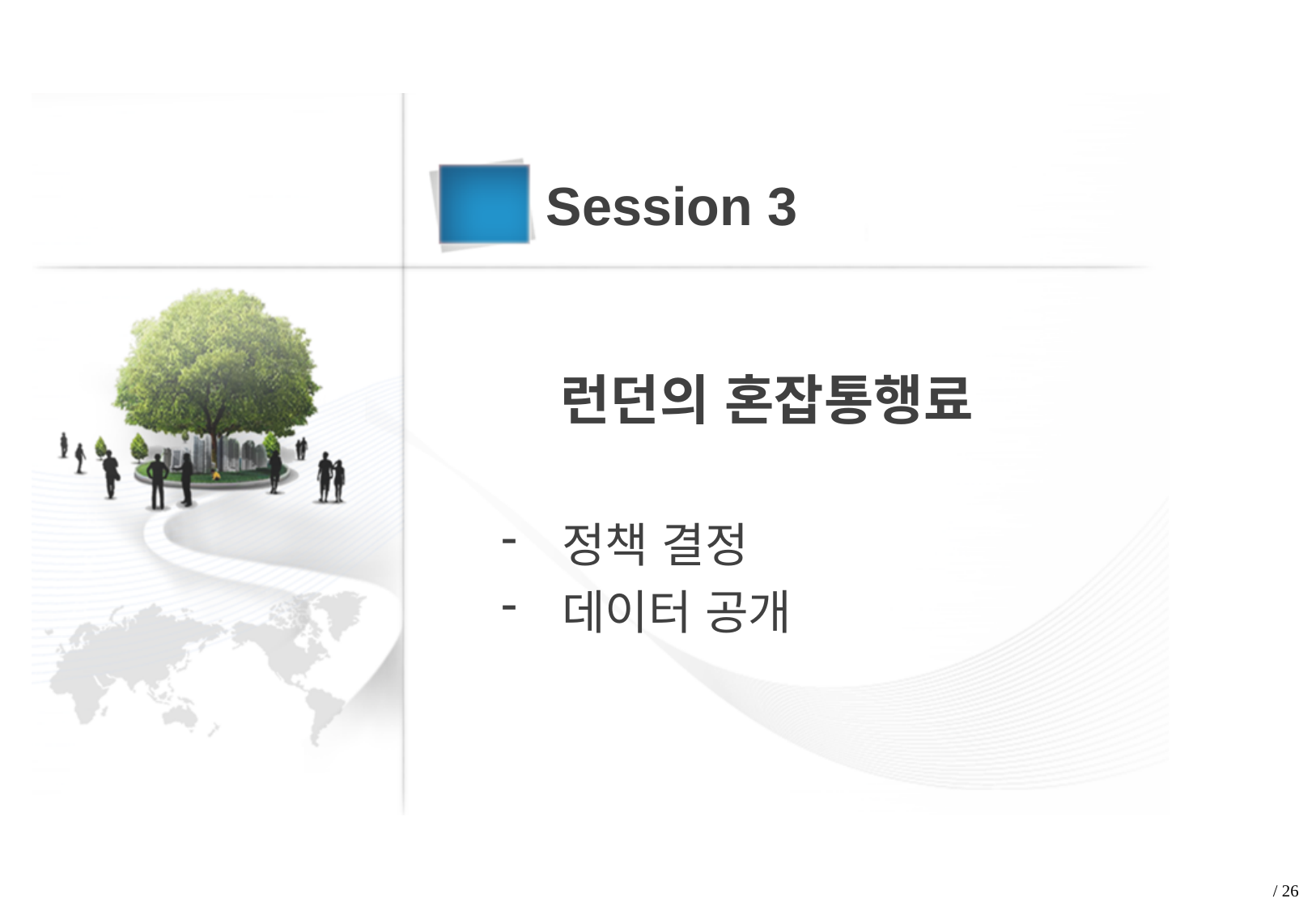

Session 3
런던의 혼잡통행료

정책 결정
데이터 공개
/ 26